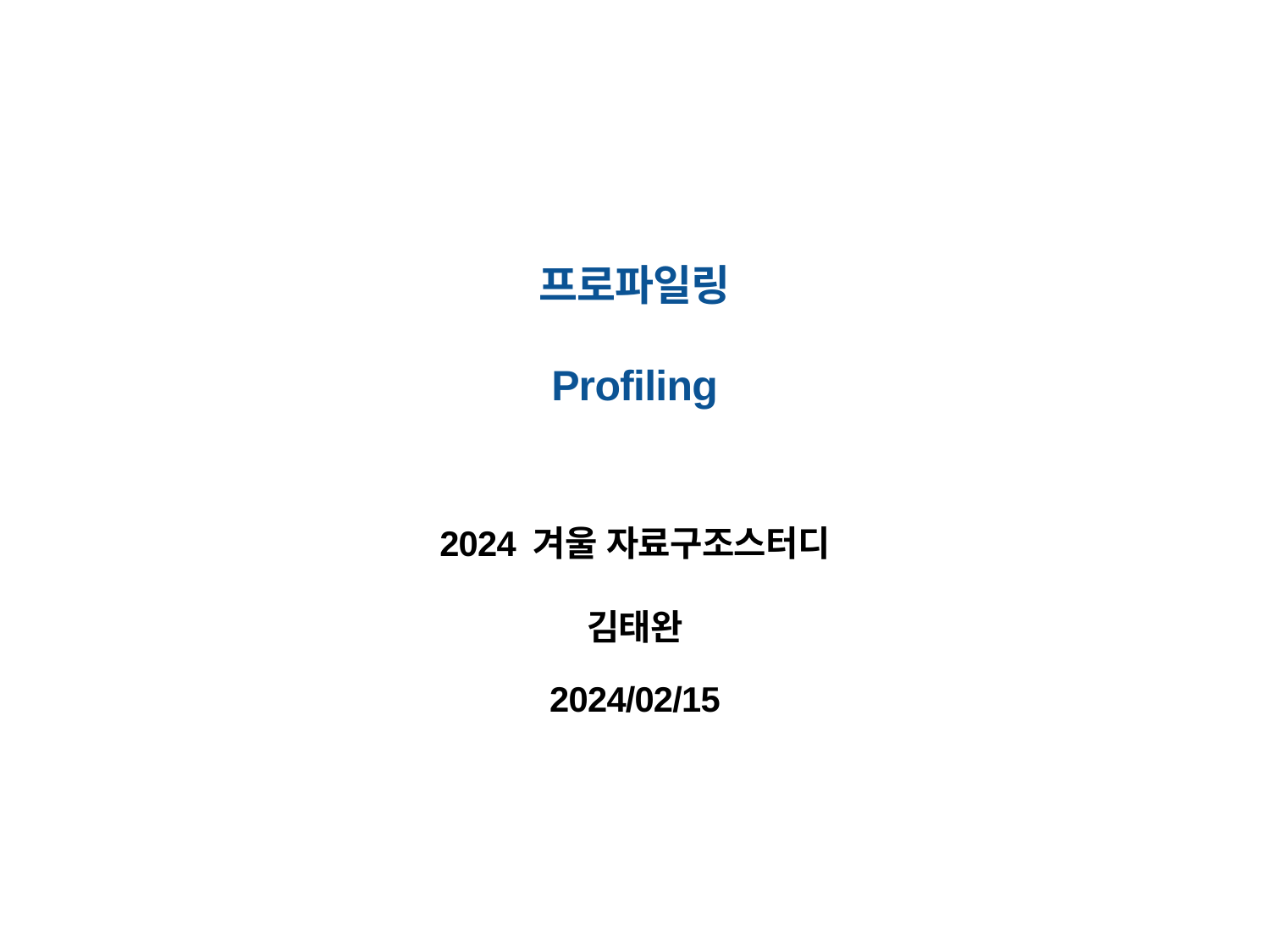

# 프로파일링 Profiling
2024 겨울 자료구조스터디
김태완
2024/02/15